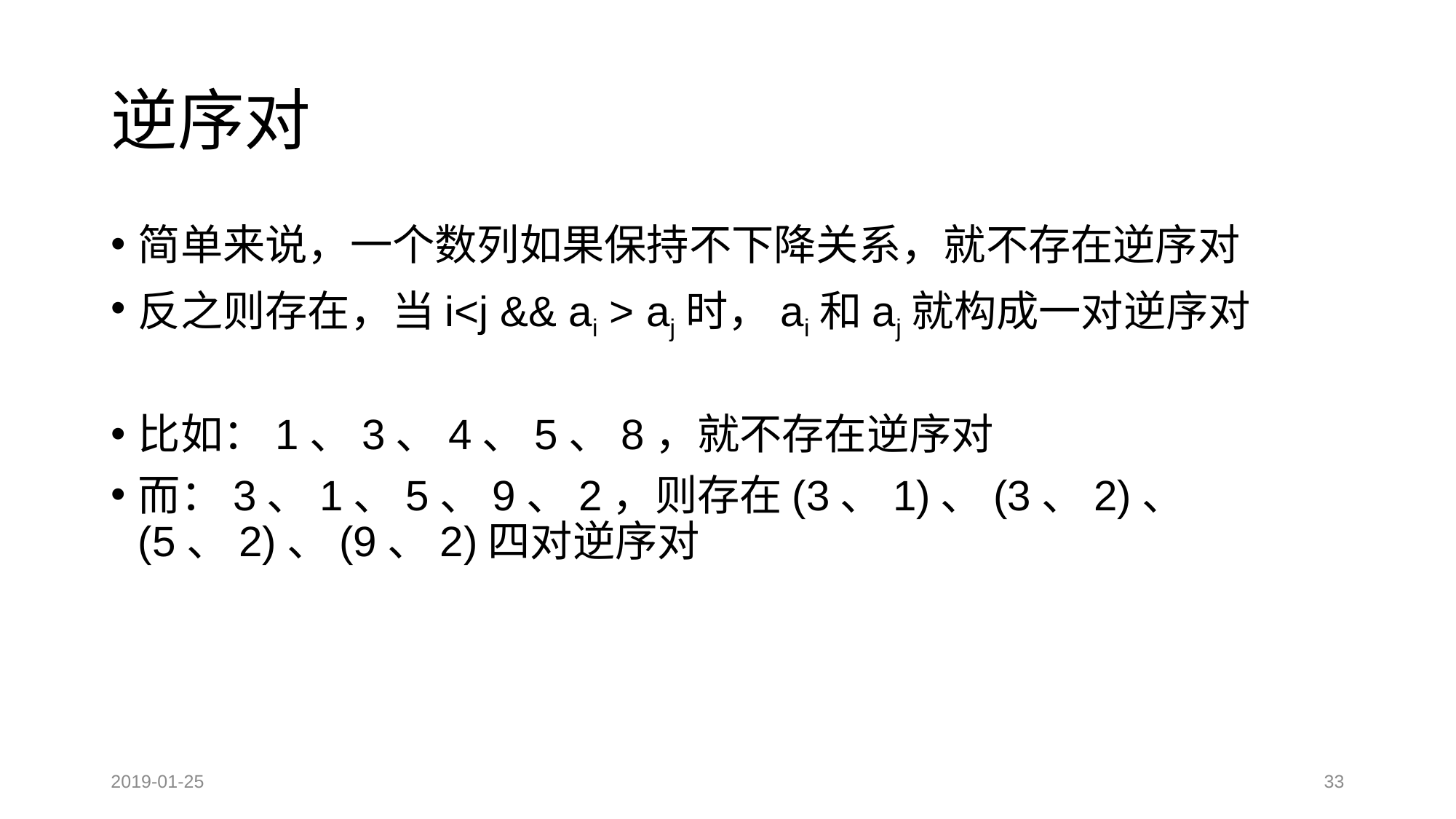

# 逆序对
简单来说，一个数列如果保持不下降关系，就不存在逆序对
反之则存在，当i<j && ai > aj时，ai和aj就构成一对逆序对

比如：1、3、4、5、8，就不存在逆序对
而：3、1、5、9、2，则存在(3、1)、(3、2)、(5、2)、(9、2)四对逆序对
2019-01-25
33